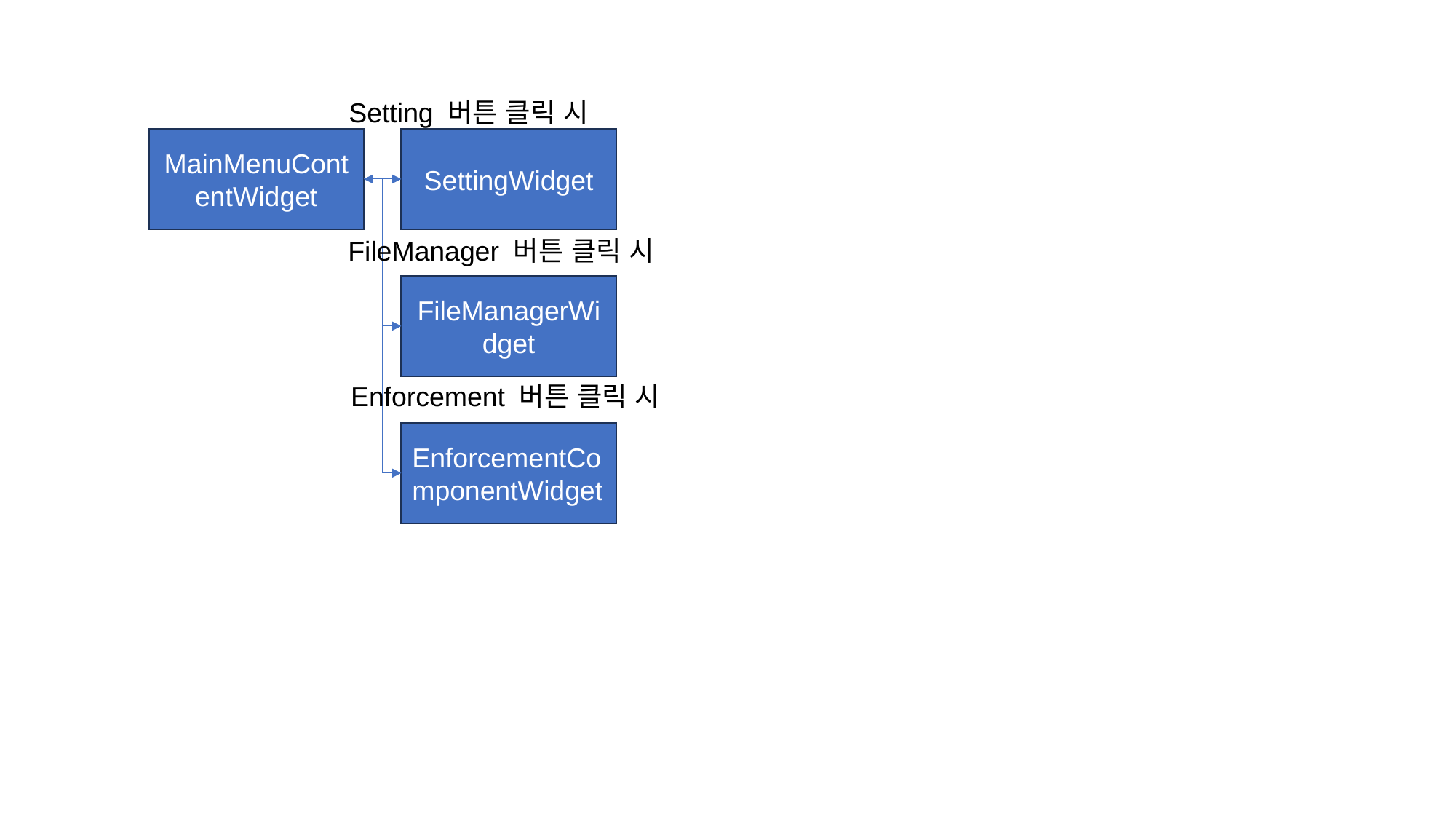

Setting 버튼 클릭 시
MainMenuContentWidget
SettingWidget
FileManager 버튼 클릭 시
FileManagerWidget
Enforcement 버튼 클릭 시
EnforcementComponentWidget